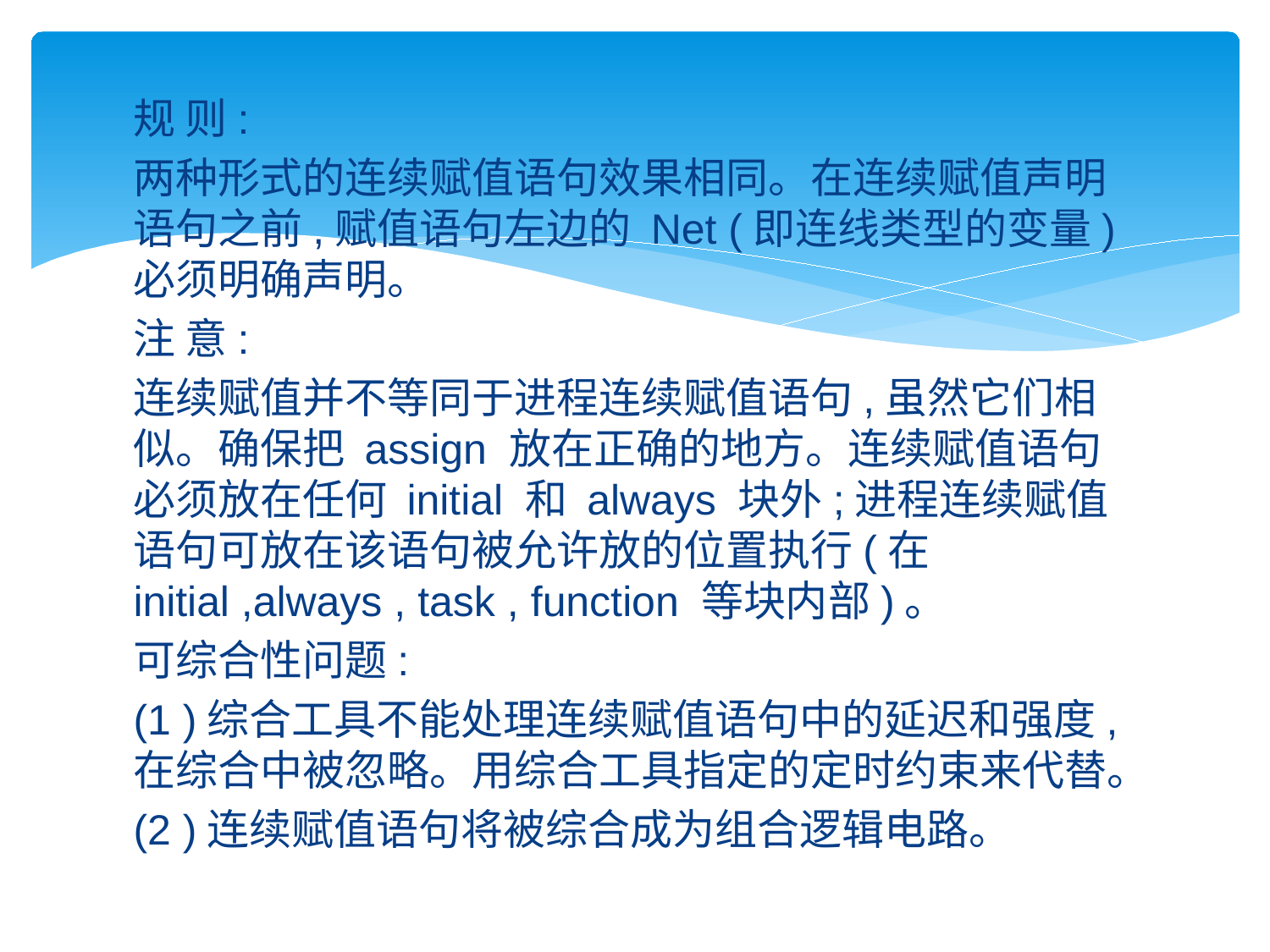

#
规 则:
两种形式的连续赋值语句效果相同。在连续赋值声明语句之前,赋值语句左边的 Net (即连线类型的变量)必须明确声明。
注 意:
连续赋值并不等同于进程连续赋值语句,虽然它们相似。确保把 assign 放在正确的地方。连续赋值语句必须放在任何 initial 和 always 块外;进程连续赋值语句可放在该语句被允许放的位置执行(在 initial ,always , task , function 等块内部)。
可综合性问题:
(1 )综合工具不能处理连续赋值语句中的延迟和强度,在综合中被忽略。用综合工具指定的定时约束来代替。
(2 )连续赋值语句将被综合成为组合逻辑电路。